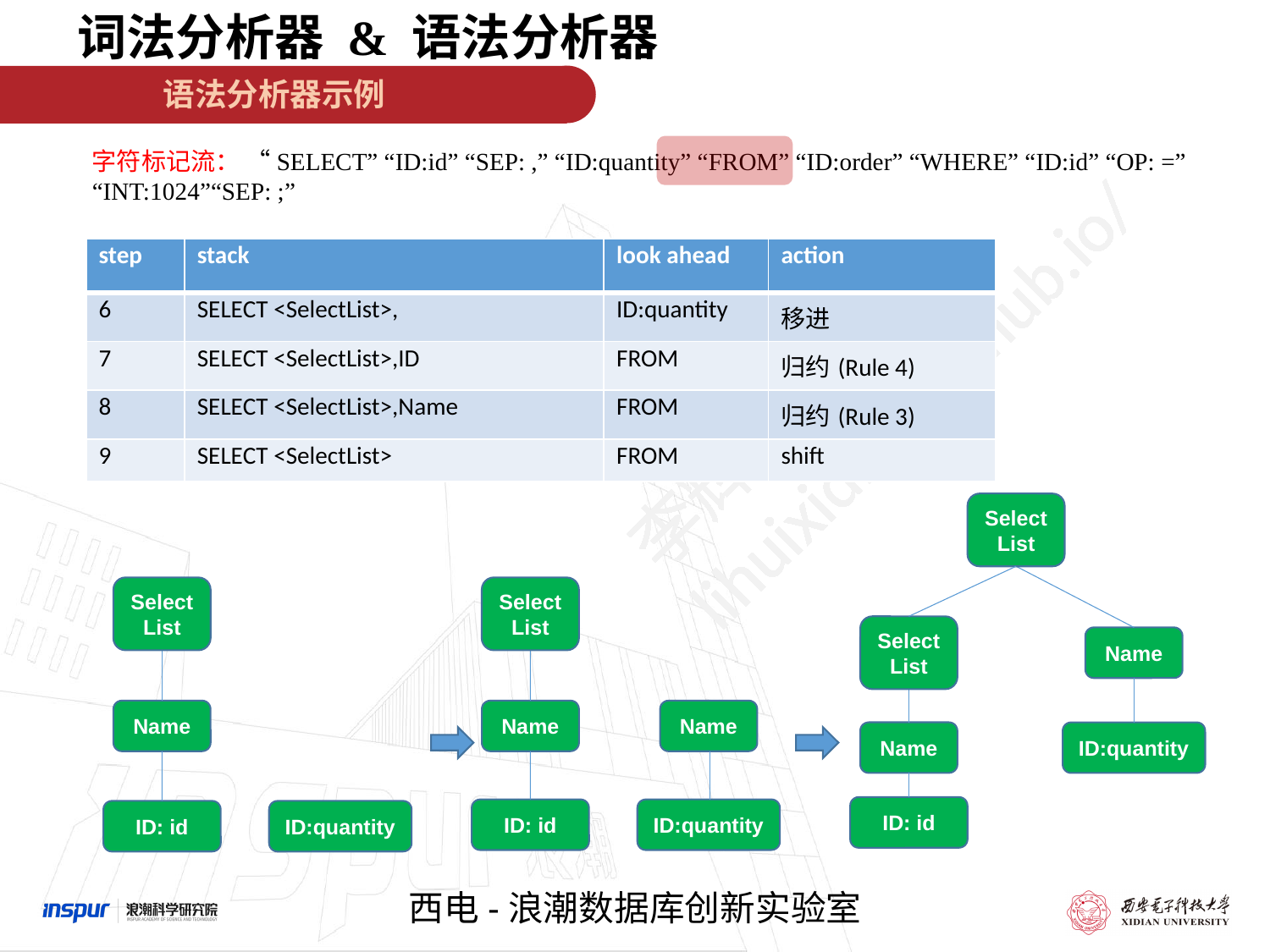

词法分析器 & 语法分析器

语法分析器示例

字符标记流： “SELECT” “ID:id” “SEP: ,” “ID:quantity” “FROM” “ID:order” “WHERE” “ID:id” “OP: =” “INT:1024”“SEP: ;”
| step | stack | look ahead | action |
| --- | --- | --- | --- |
| 6 | SELECT <SelectList>, | ID:quantity | 移进 |
| 7 | SELECT <SelectList>,ID | FROM | 归约(Rule 4) |
| 8 | SELECT <SelectList>,Name | FROM | 归约(Rule 3) |
| 9 | SELECT <SelectList> | FROM | shift |
SelectList
SelectList
SelectList
SelectList
Name
Name
Name
Name
Name
ID:quantity

ID: id
ID:quantity
ID: id
ID:quantity
ID: id